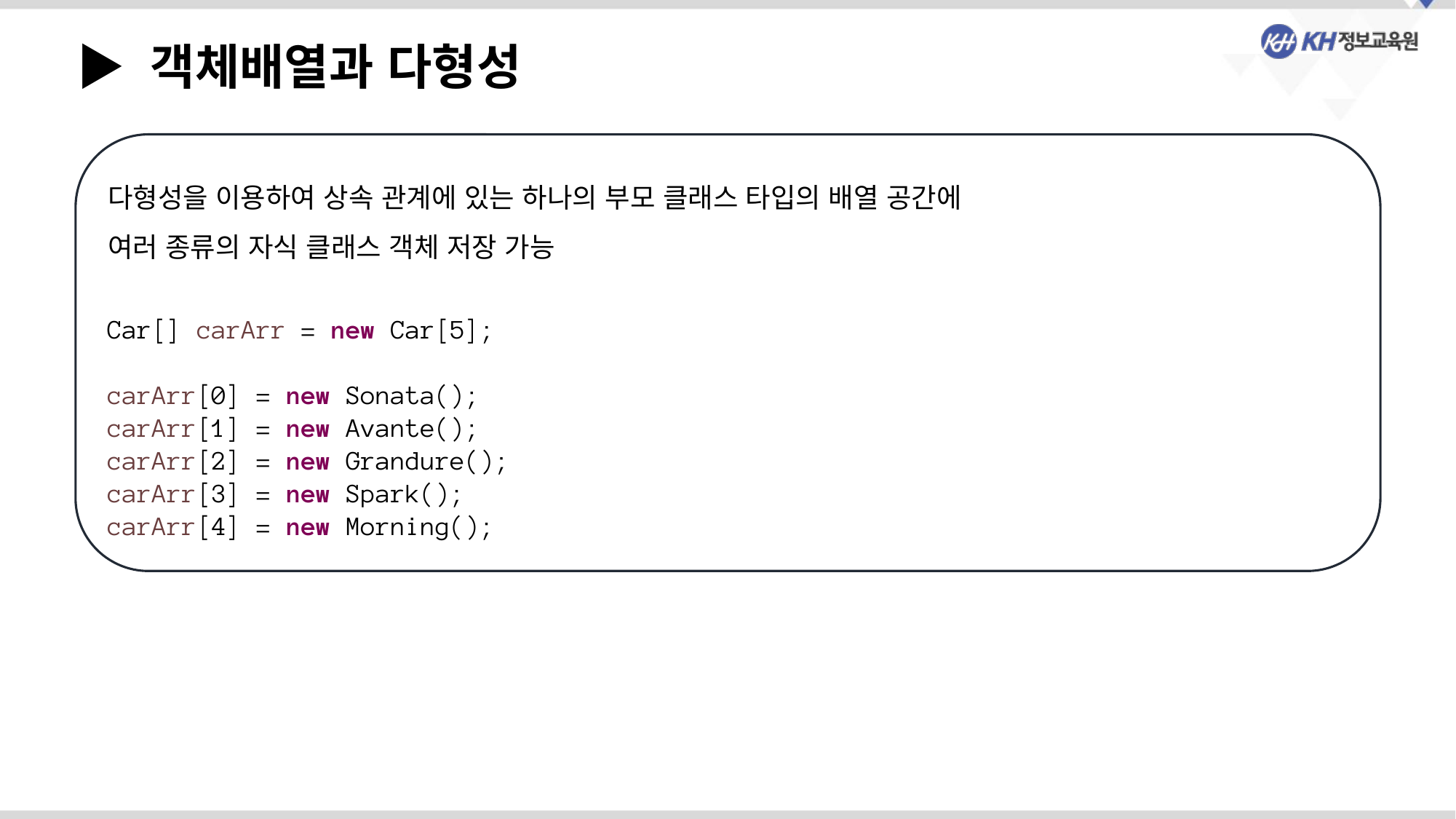

▶ 객체배열과 다형성
다형성을 이용하여 상속 관계에 있는 하나의 부모 클래스 타입의 배열 공간에
여러 종류의 자식 클래스 객체 저장 가능

Car[] carArr = new Car[5];

carArr[0] = new Sonata();
carArr[1] = new Avante();
carArr[2] = new Grandure();
carArr[3] = new Spark();
carArr[4] = new Morning();